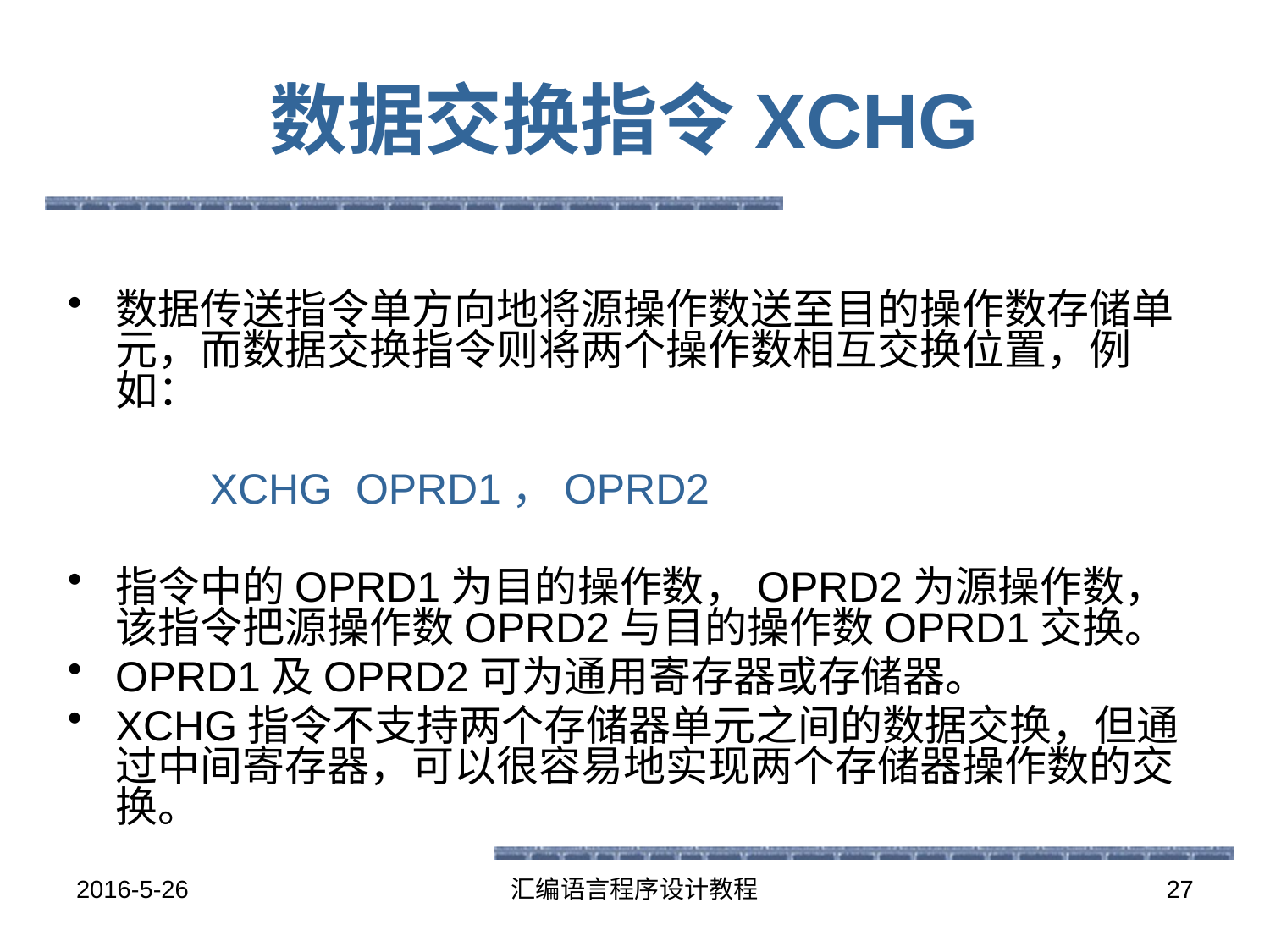

# 数据交换指令XCHG
数据传送指令单方向地将源操作数送至目的操作数存储单元，而数据交换指令则将两个操作数相互交换位置，例如：

            XCHG  OPRD1，OPRD2

指令中的OPRD1为目的操作数，OPRD2为源操作数，该指令把源操作数OPRD2与目的操作数OPRD1交换。
OPRD1及OPRD2可为通用寄存器或存储器。
XCHG指令不支持两个存储器单元之间的数据交换，但通过中间寄存器，可以很容易地实现两个存储器操作数的交换。
2016-5-26
汇编语言程序设计教程
27